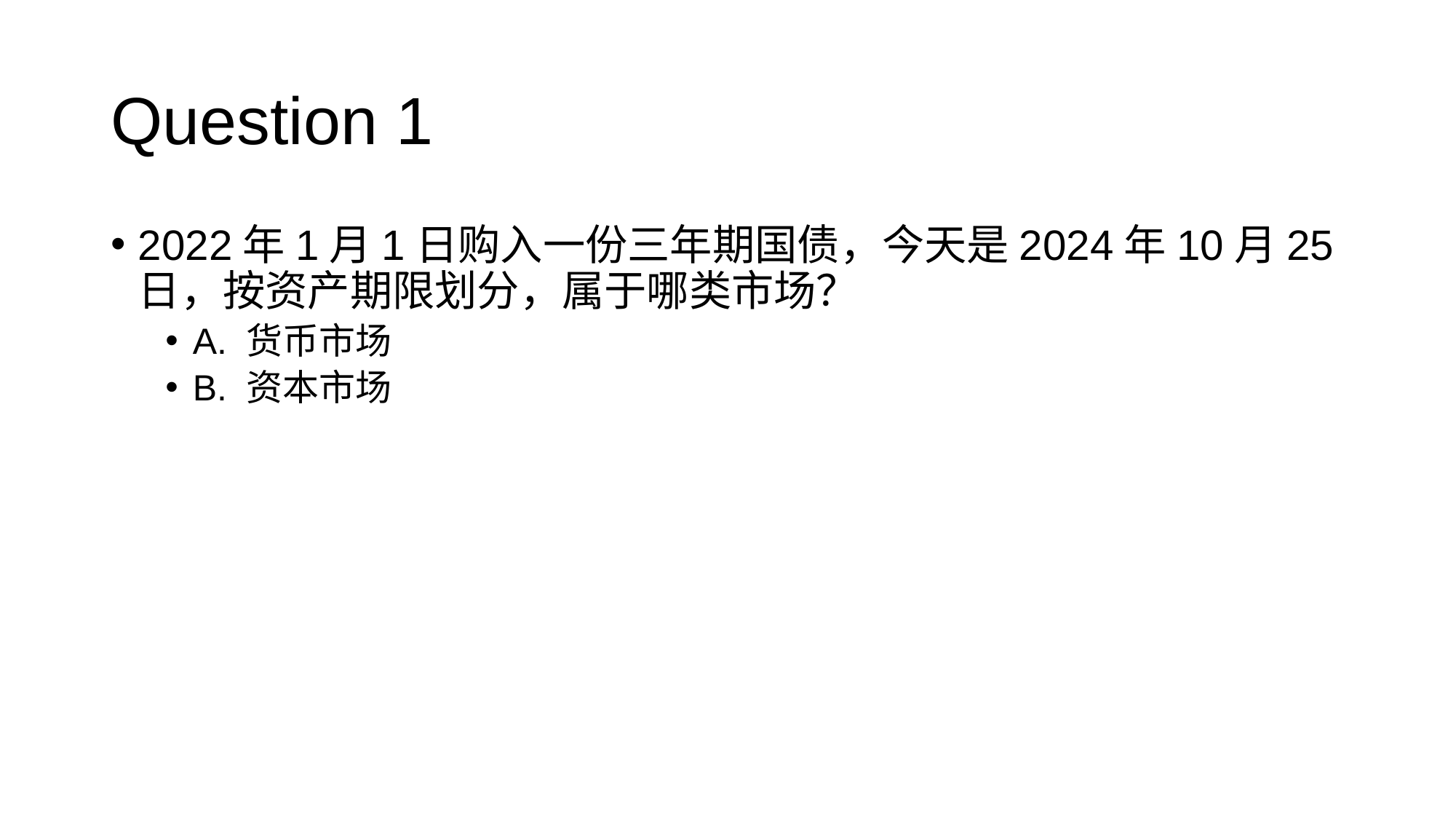

# Question 1
2022年1月1日购入一份三年期国债，今天是2024年10月25日，按资产期限划分，属于哪类市场？
A. 货币市场
B. 资本市场